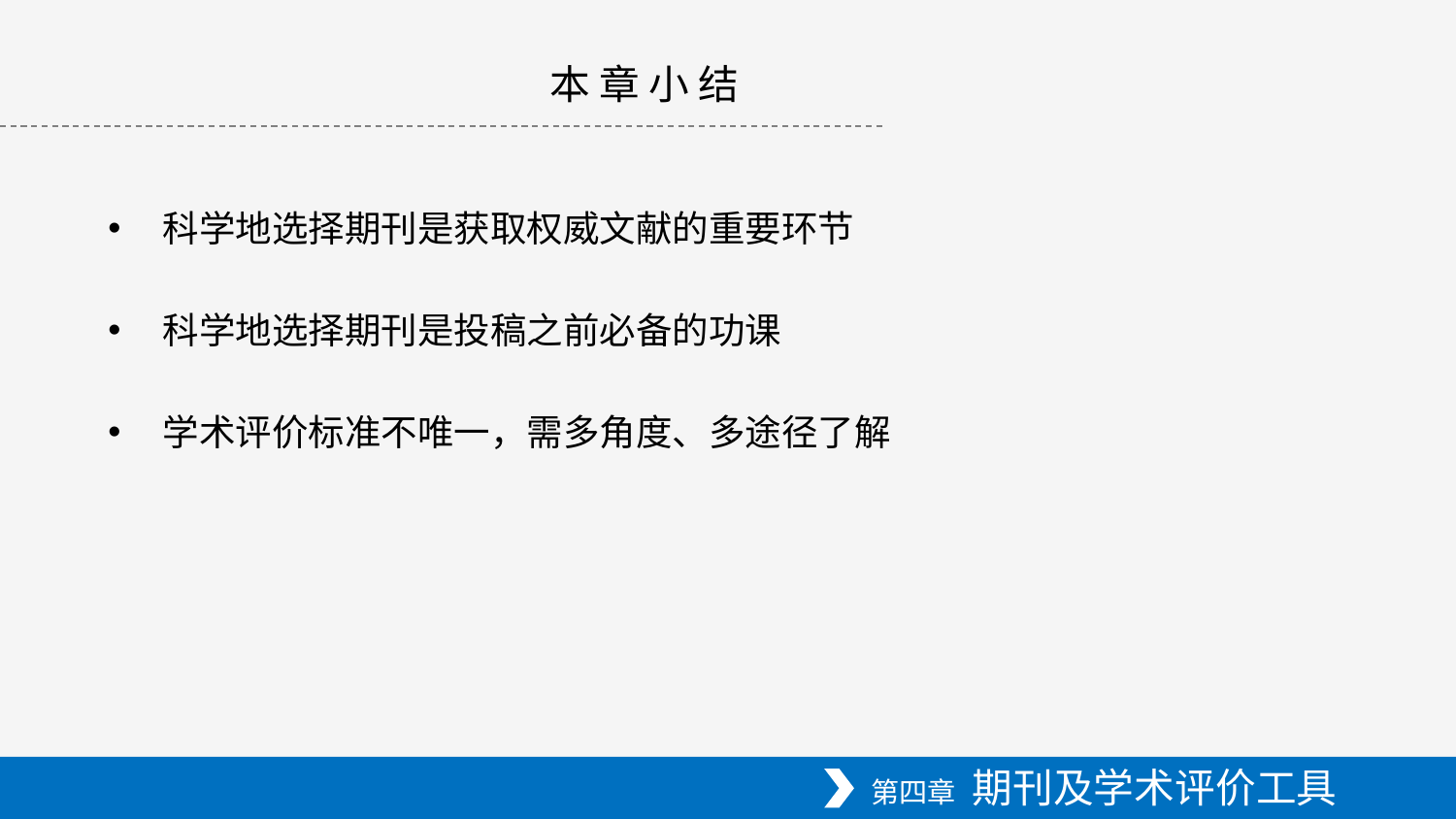

# 本 章 小 结

科学地选择期刊是获取权威文献的重要环节

科学地选择期刊是投稿之前必备的功课

学术评价标准不唯一，需多角度、多途径了解